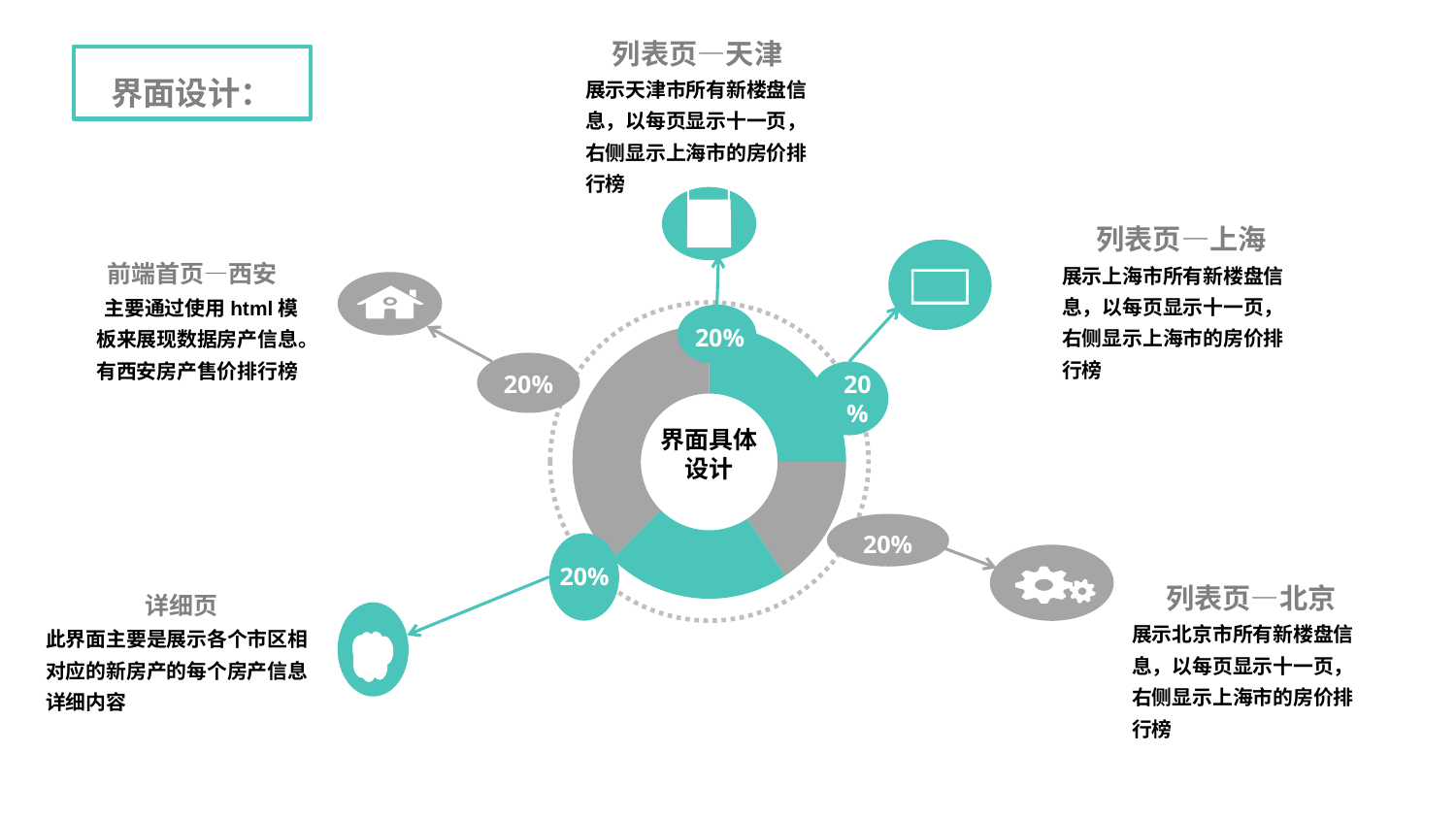

列表页—天津
展示天津市所有新楼盘信息，以每页显示十一页，右侧显示上海市的房价排行榜
界面设计：

20%

20%
列表页—上海
展示上海市所有新楼盘信息，以每页显示十一页，右侧显示上海市的房价排行榜

前端首页—西安
主要通过使用html模板来展现数据房产信息。有西安房产售价排行榜

20%

### Chart

| Category | Sales |
|---|---|
| 1st Qtr | 8.0 |
| 2nd Qtr | 5.0 |
| 3rd Qtr | 7.0 |
| 4th Qtr | 12.0 |
界面具体设计

20%

20%

列表页—北京
展示北京市所有新楼盘信息，以每页显示十一页，右侧显示上海市的房价排行榜

详细页
此界面主要是展示各个市区相对应的新房产的每个房产信息详细内容